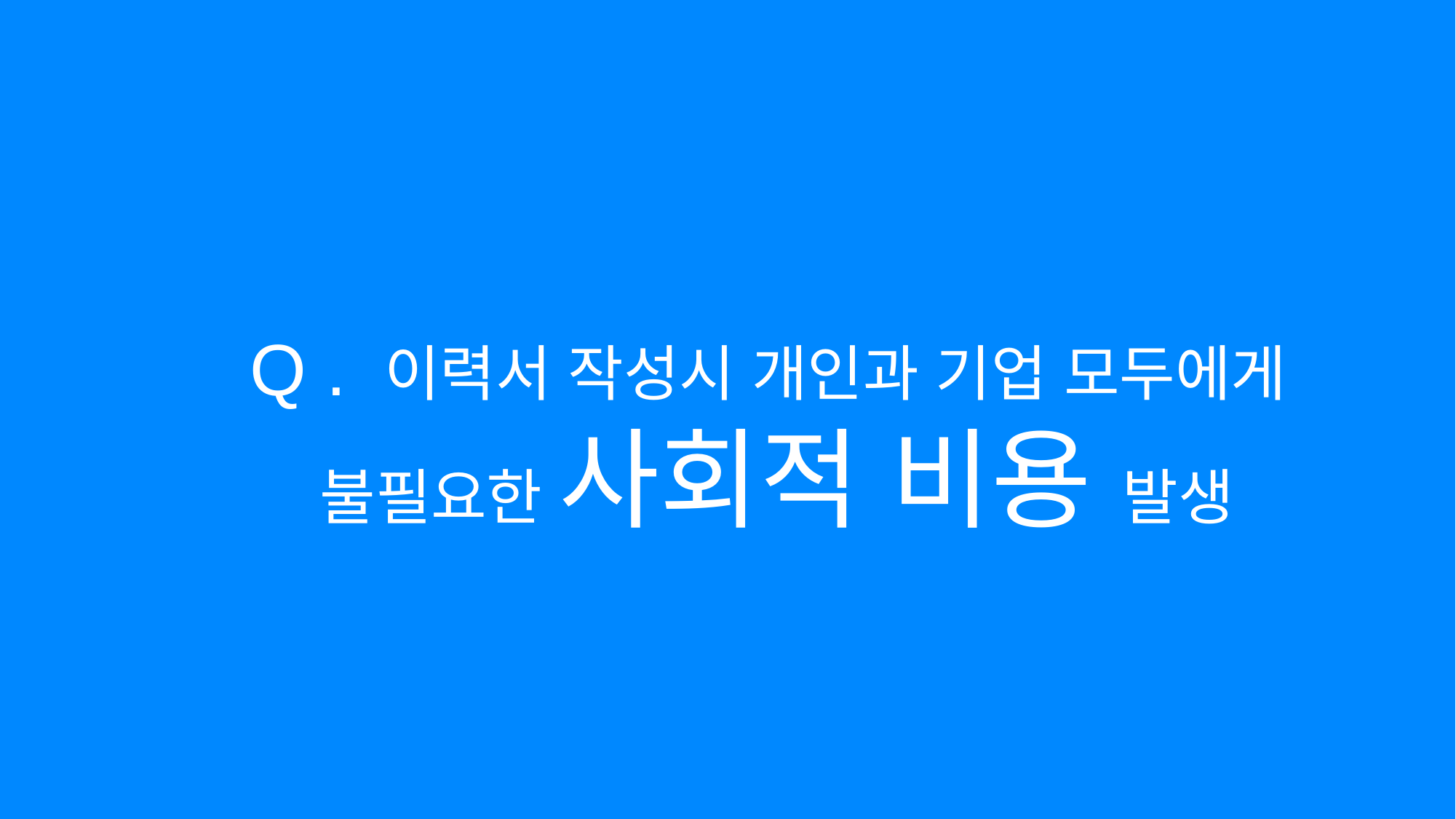

Q . 이력서 작성시 개인과 기업 모두에게
불필요한 사회적 비용 발생